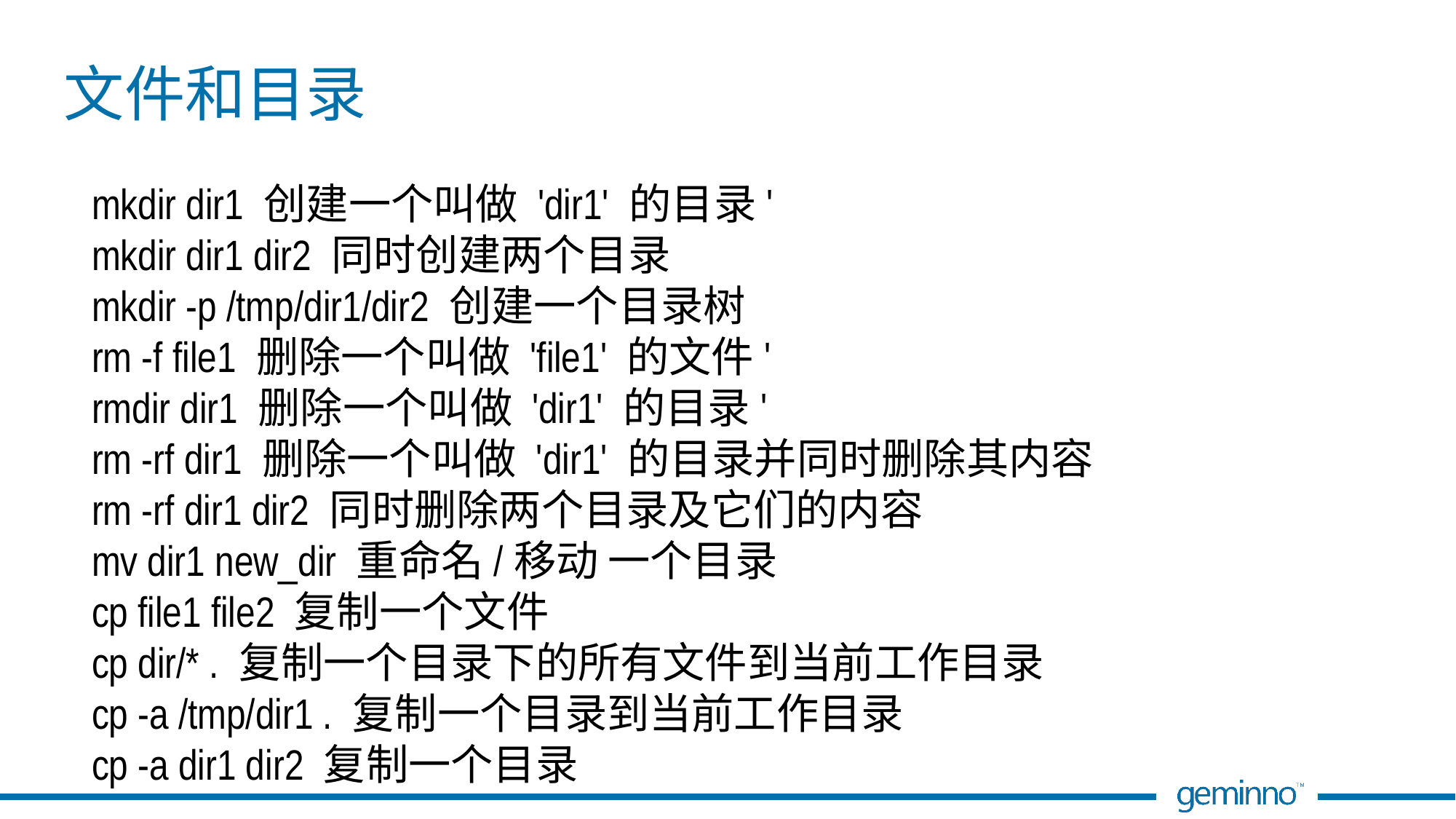

# 文件和目录
mkdir dir1 创建一个叫做 'dir1' 的目录'
mkdir dir1 dir2 同时创建两个目录
mkdir -p /tmp/dir1/dir2 创建一个目录树
rm -f file1 删除一个叫做 'file1' 的文件'
rmdir dir1 删除一个叫做 'dir1' 的目录'
rm -rf dir1 删除一个叫做 'dir1' 的目录并同时删除其内容
rm -rf dir1 dir2 同时删除两个目录及它们的内容
mv dir1 new_dir 重命名/移动 一个目录
cp file1 file2 复制一个文件
cp dir/* . 复制一个目录下的所有文件到当前工作目录
cp -a /tmp/dir1 . 复制一个目录到当前工作目录
cp -a dir1 dir2 复制一个目录